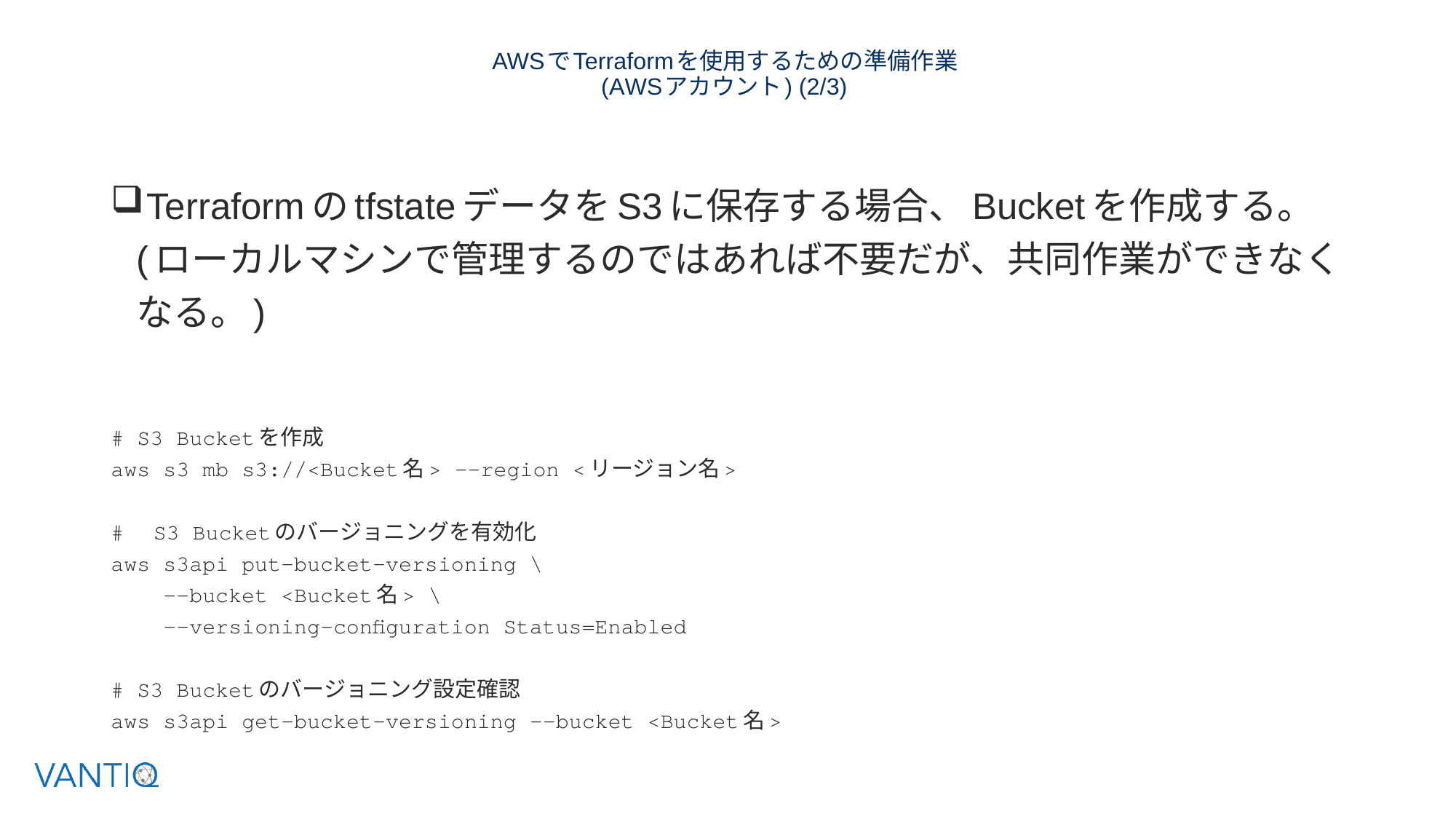

# AWSでTerraformを使用するための準備作業 (AWSアカウント) (2/3)
 TerraformのtfstateデータをS3に保存する場合、Bucketを作成する。
(ローカルマシンで管理するのではあれば不要だが、共同作業ができなくなる。)

# S3 Bucketを作成
aws s3 mb s3://<Bucket名> --region <リージョン名>

#　S3 Bucketのバージョニングを有効化
aws s3api put-bucket-versioning \
    --bucket <Bucket名> \
    --versioning-configuration Status=Enabled

# S3 Bucketのバージョニング設定確認
aws s3api get-bucket-versioning --bucket <Bucket名>